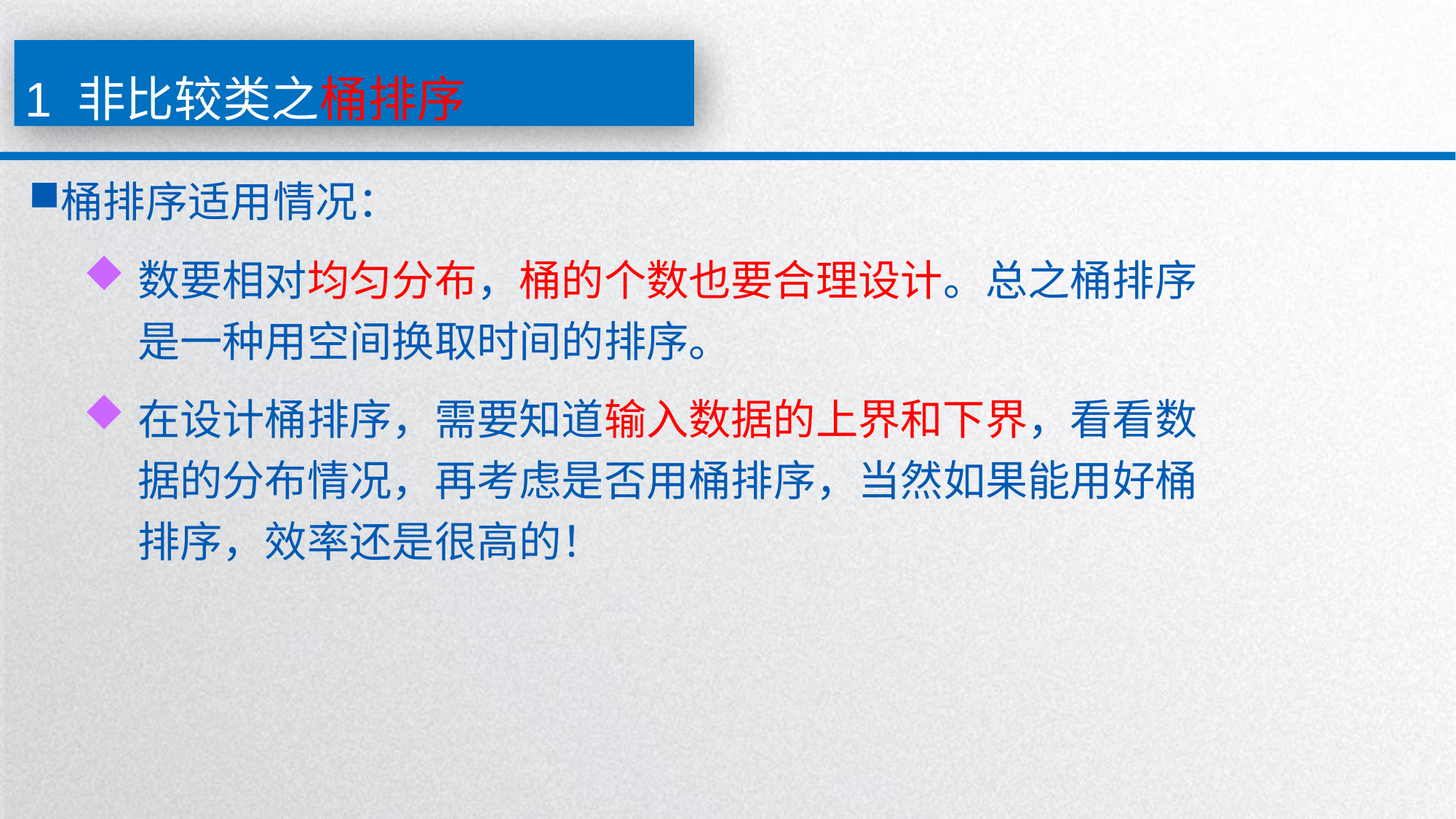

1 非比较类之桶排序
桶排序适用情况：
数要相对均匀分布，桶的个数也要合理设计。总之桶排序是一种用空间换取时间的排序。
在设计桶排序，需要知道输入数据的上界和下界，看看数据的分布情况，再考虑是否用桶排序，当然如果能用好桶排序，效率还是很高的！